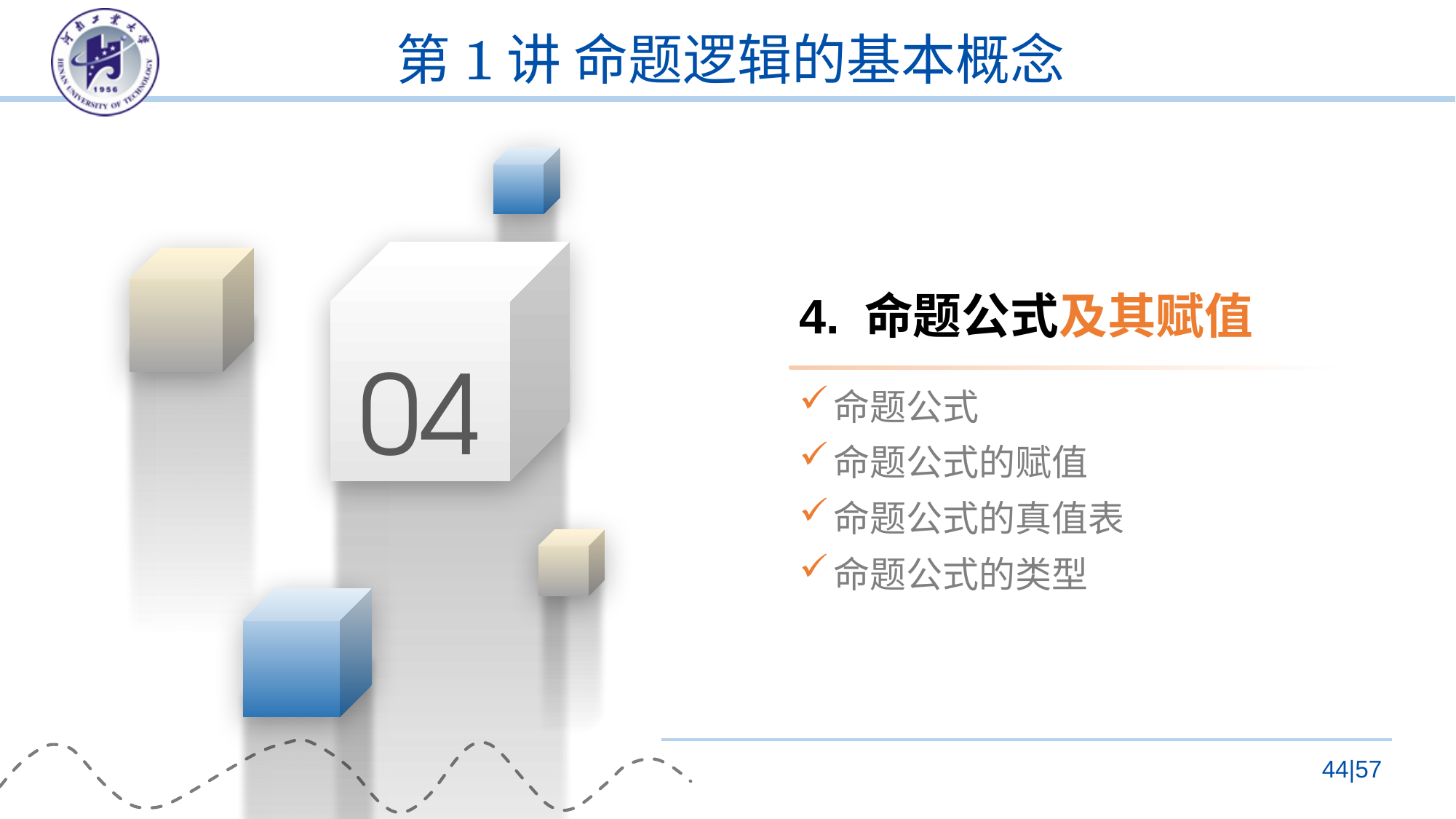

# 第1讲 命题逻辑的基本概念

04

4. 命题公式及其赋值

命题公式
命题公式的赋值
命题公式的真值表

命题公式的类型

44|57